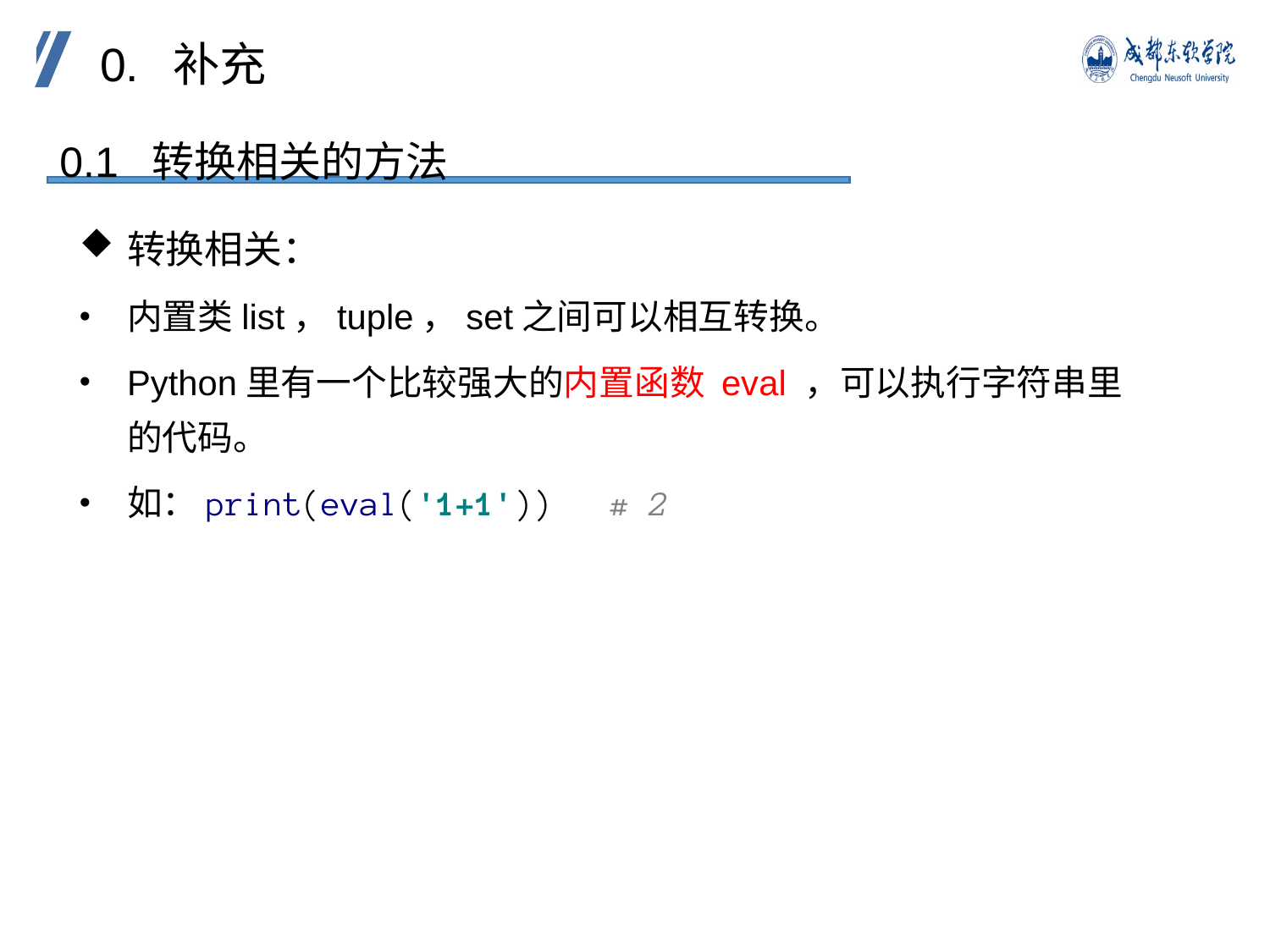

0.  补充
0.1  转换相关的方法

转换相关：
内置类list，tuple，set之间可以相互转换。
Python里有一个比较强大的内置函数 eval ，可以执行字符串里的代码。
如：print(eval('1+1'))   # 2